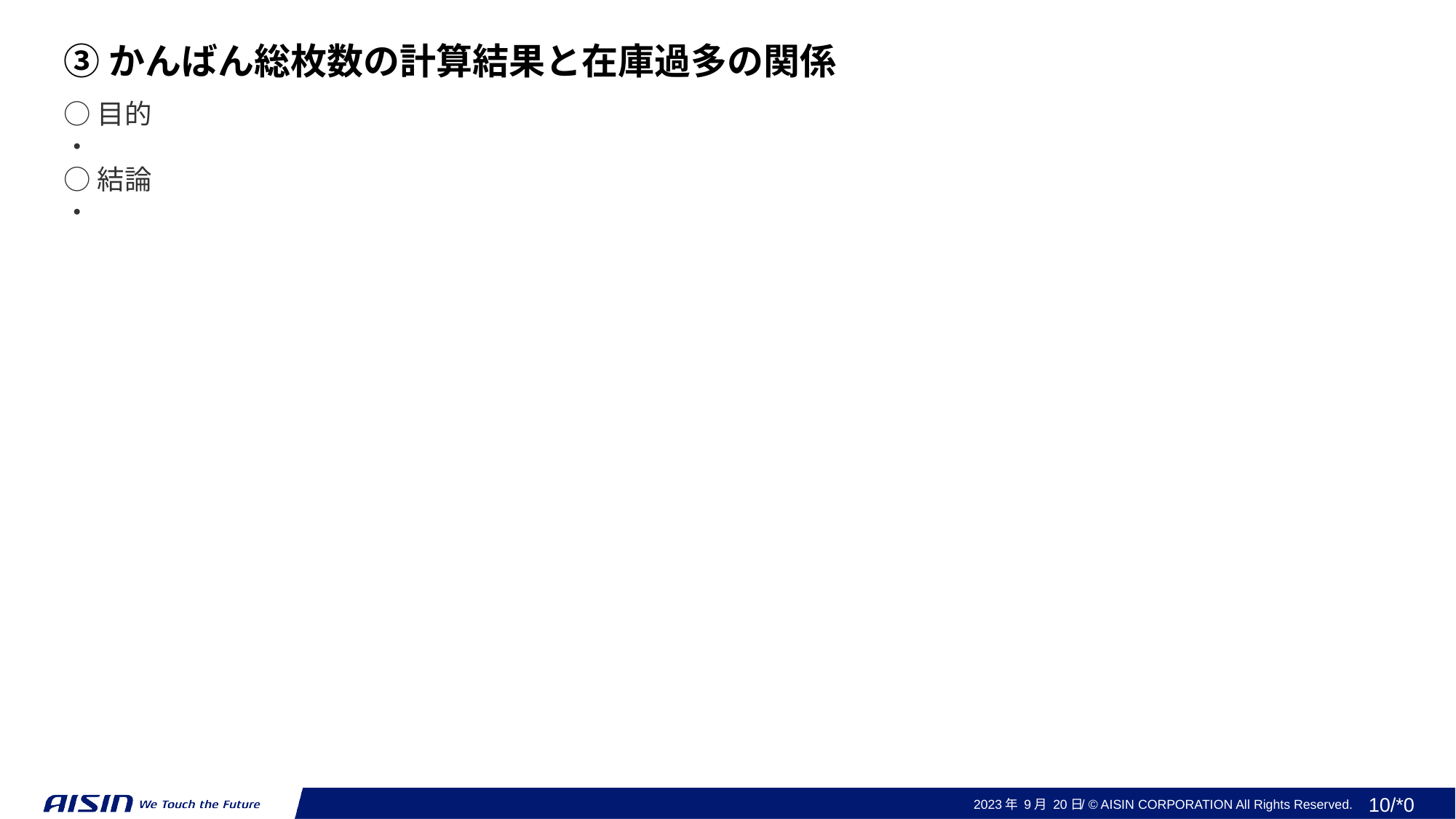

③かんばん総枚数の計算結果と在庫過多の関係

○目的
・
○結論
・
2023年 9月 20日